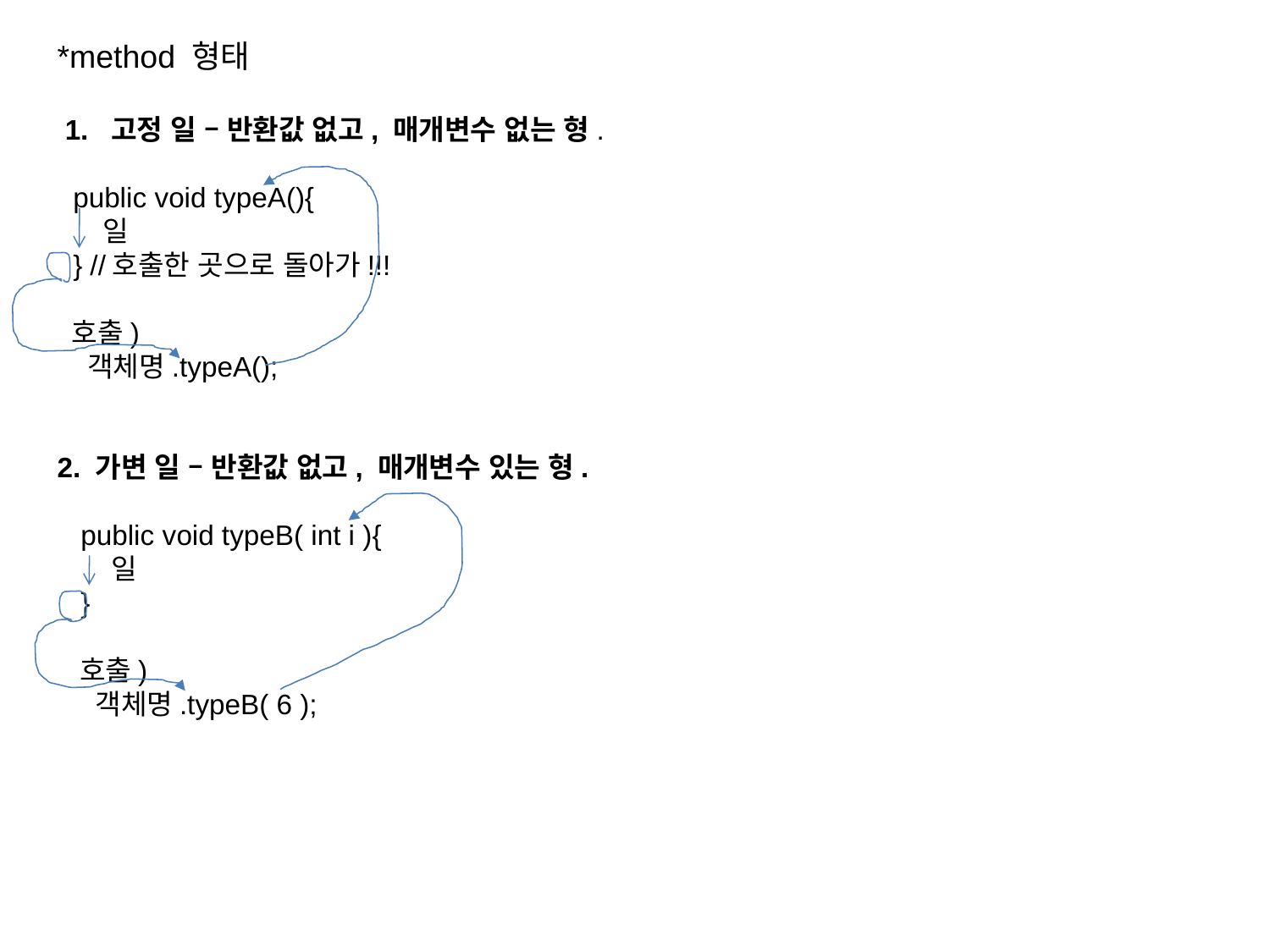

*method 형태

 1.  고정 일 – 반환값 없고, 매개변수 없는 형.

  public void typeA(){
     일
  } //호출한 곳으로 돌아가!!!

 호출)
   객체명.typeA();

2. 가변 일 – 반환값 없고, 매개변수 있는 형.

   public void typeB( int i ){
      일
   }

  호출)
    객체명.typeB( 6 );